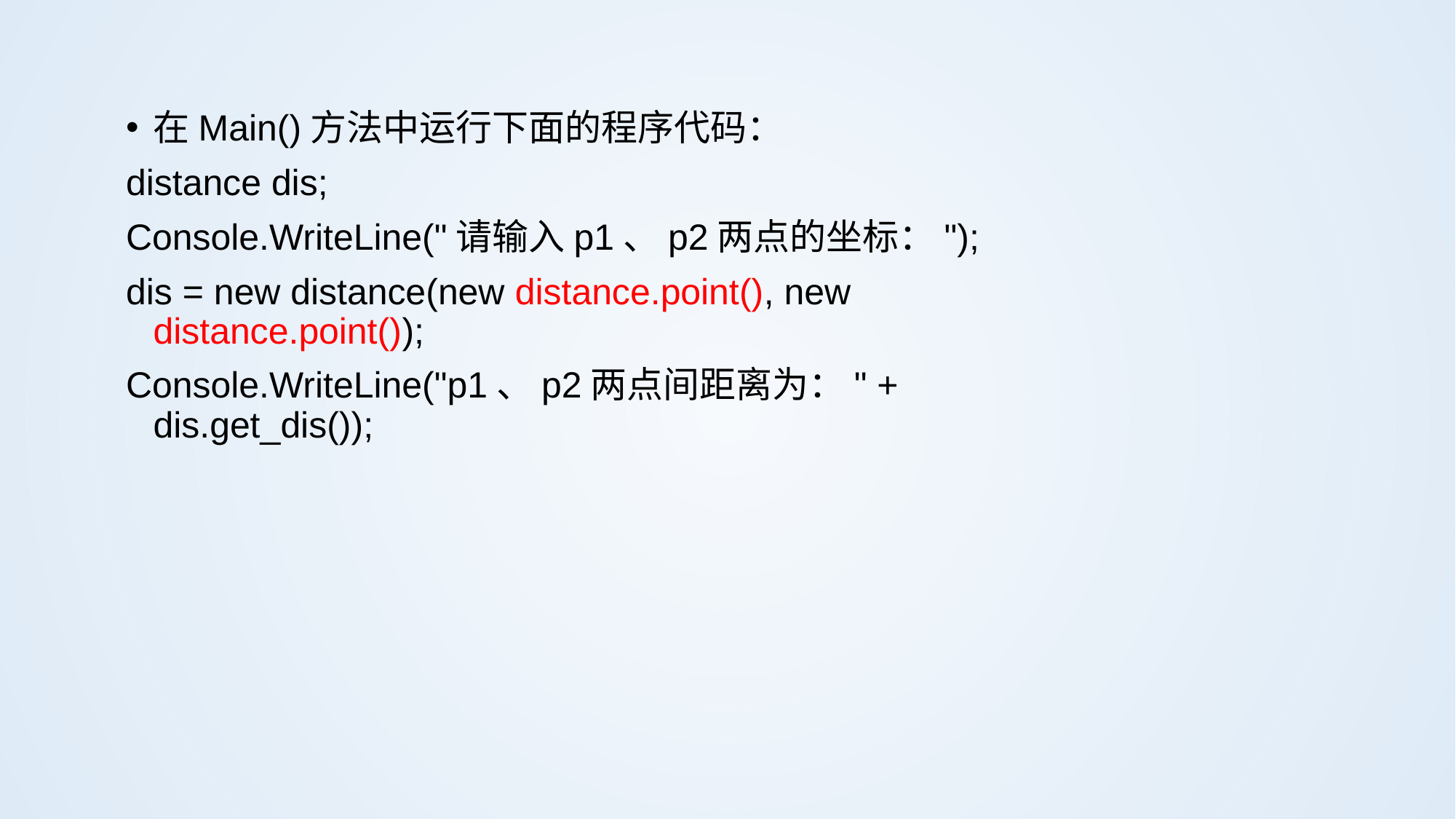

在Main()方法中运行下面的程序代码：
distance dis;
Console.WriteLine("请输入p1、p2两点的坐标：");
dis = new distance(new distance.point(), new distance.point());
Console.WriteLine("p1、p2两点间距离为：" + dis.get_dis());